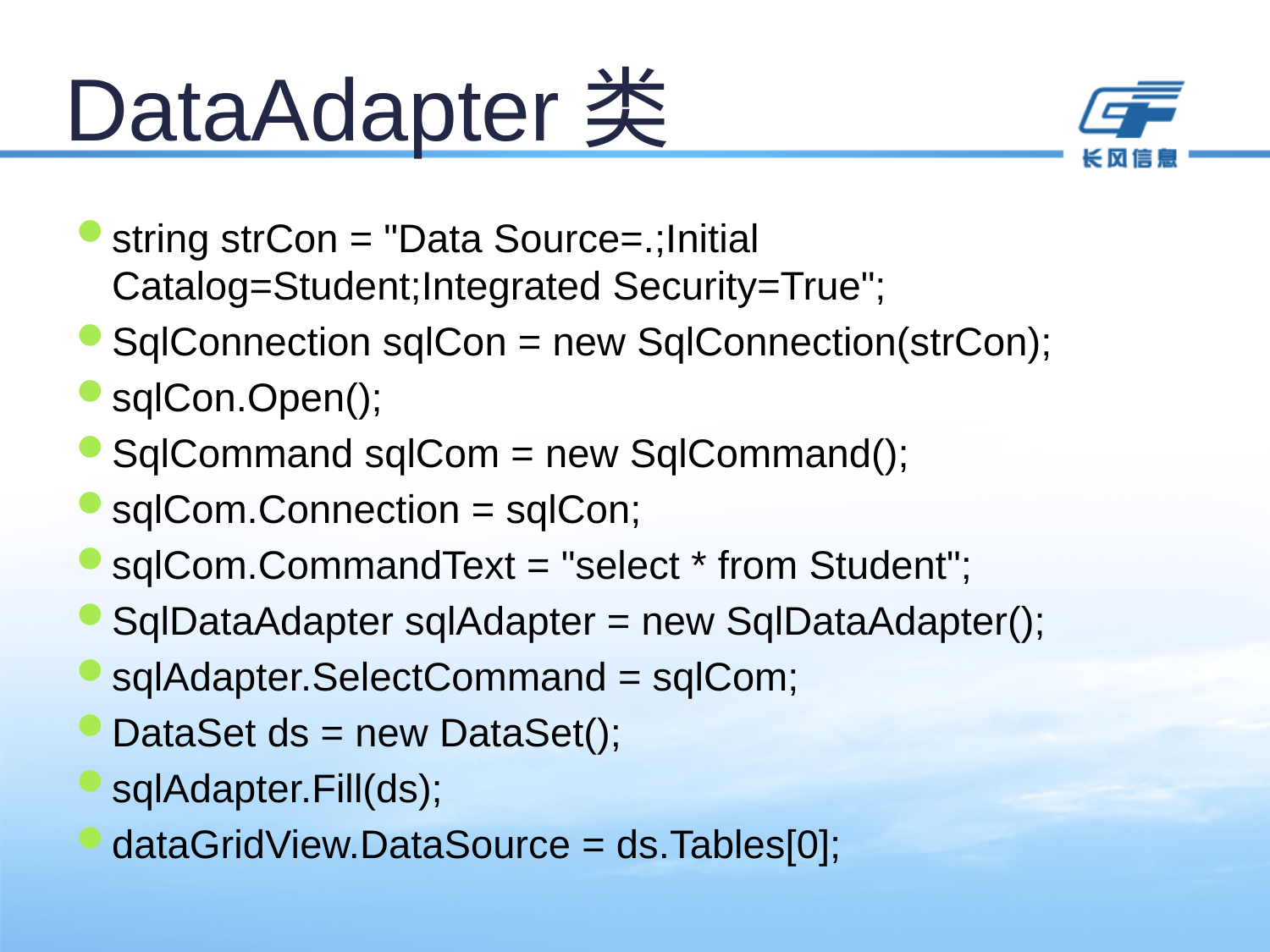

# DataAdapter类
string strCon = "Data Source=.;Initial Catalog=Student;Integrated Security=True";
SqlConnection sqlCon = new SqlConnection(strCon);
sqlCon.Open();
SqlCommand sqlCom = new SqlCommand();
sqlCom.Connection = sqlCon;
sqlCom.CommandText = "select * from Student";
SqlDataAdapter sqlAdapter = new SqlDataAdapter();
sqlAdapter.SelectCommand = sqlCom;
DataSet ds = new DataSet();
sqlAdapter.Fill(ds);
dataGridView.DataSource = ds.Tables[0];